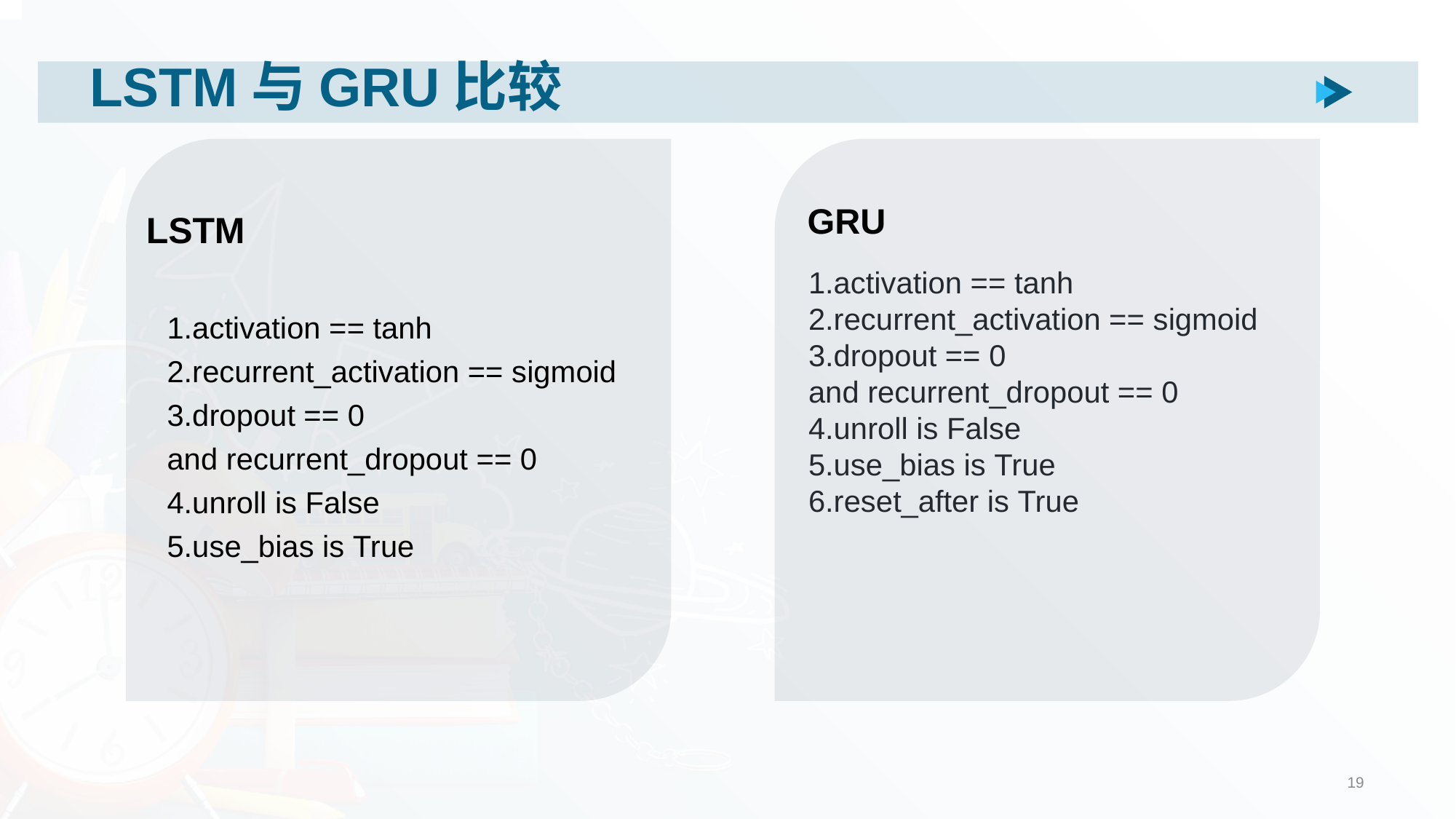

# LSTM与GRU比较

LSTM

1.activation == tanh
2.recurrent_activation == sigmoid
3.dropout == 0 and recurrent_dropout == 0
4.unroll is False
5.use_bias is True

GRU
1.activation == tanh
2.recurrent_activation == sigmoid
3.dropout == 0 and recurrent_dropout == 0
4.unroll is False
5.use_bias is True
6.reset_after is True

19